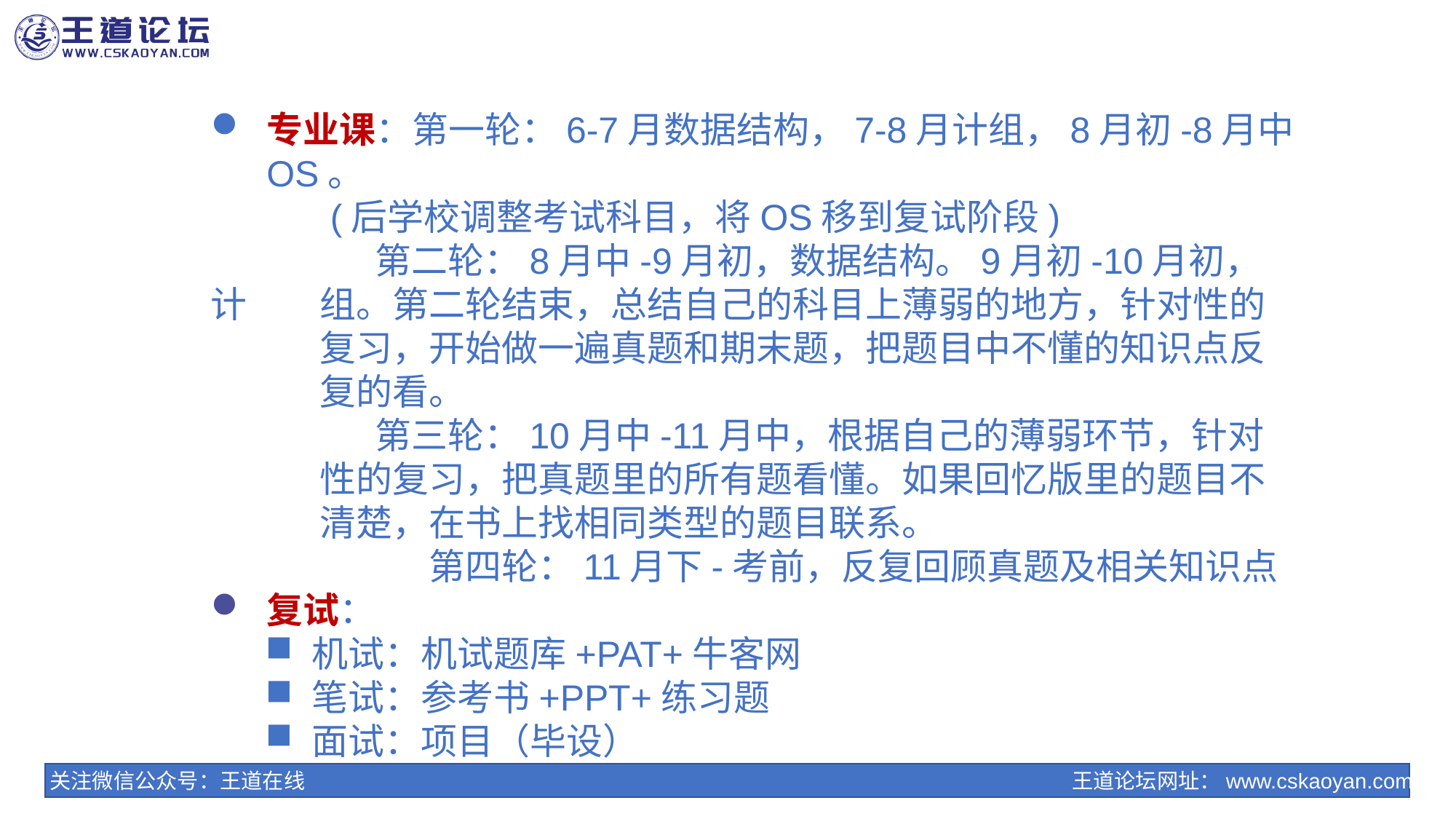

专业课：第一轮：6-7月数据结构，7-8月计组，8月初-8月中OS。
	 (后学校调整考试科目，将OS移到复试阶段)
                   第二轮：8月中-9月初，数据结构。9月初-10月初，计	组。第二轮结束，总结自己的科目上薄弱的地方，针对性的	复习，开始做一遍真题和期末题，把题目中不懂的知识点反	复的看。
                   第三轮：10月中-11月中，根据自己的薄弱环节，针对	性的复习，把真题里的所有题看懂。如果回忆版里的题目不	清楚，在书上找相同类型的题目联系。
		第四轮：11月下-考前，反复回顾真题及相关知识点
复试：
机试：机试题库+PAT+牛客网
笔试：参考书+PPT+练习题
面试：项目（毕设）
王道论坛网址：www.cskaoyan.com
关注微信公众号：王道在线